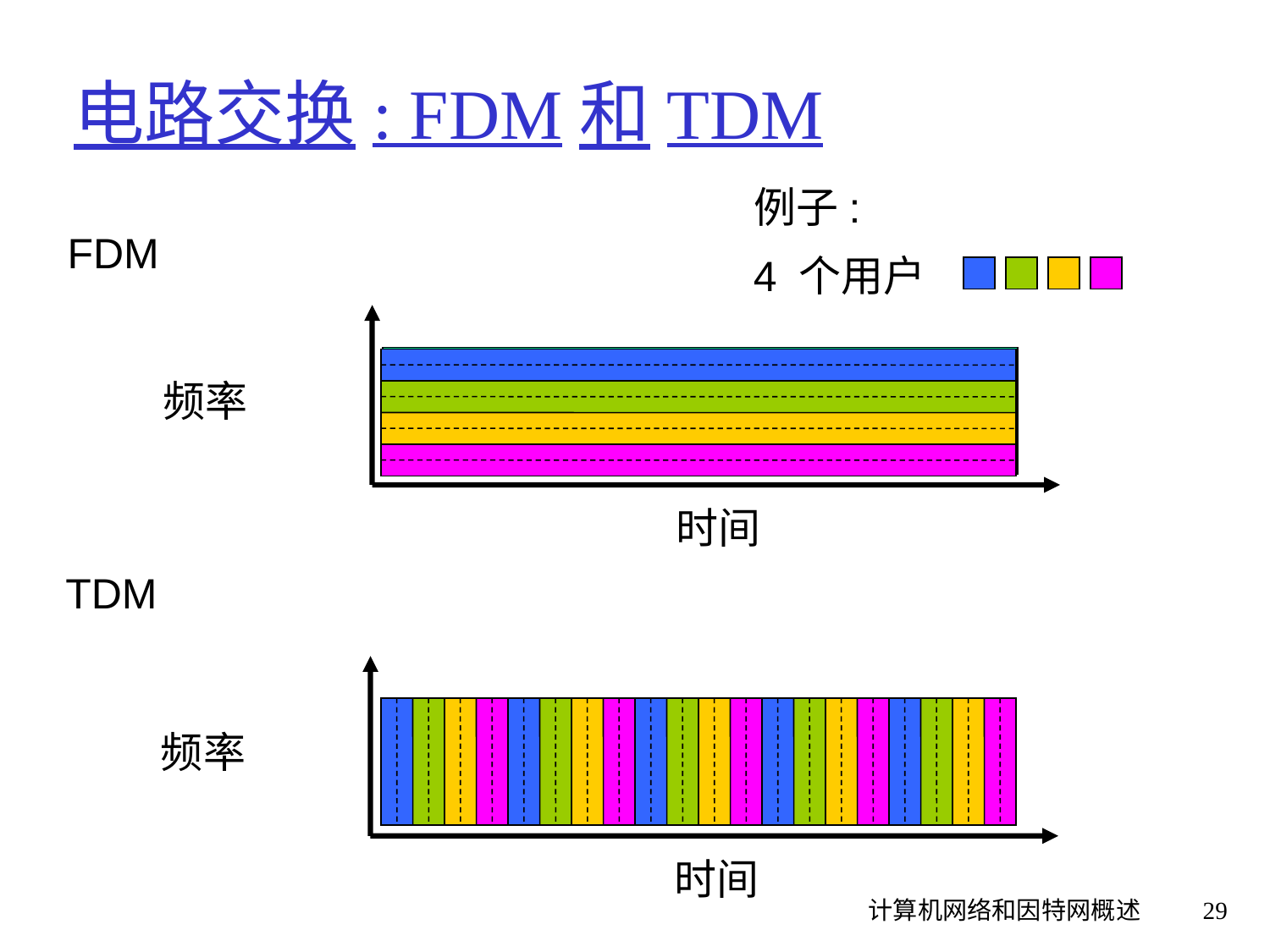

# 电路交换: FDM和TDM
例子:
4 个用户

FDM

频率

时间

TDM

频率

时间

计算机网络和因特网概述
29